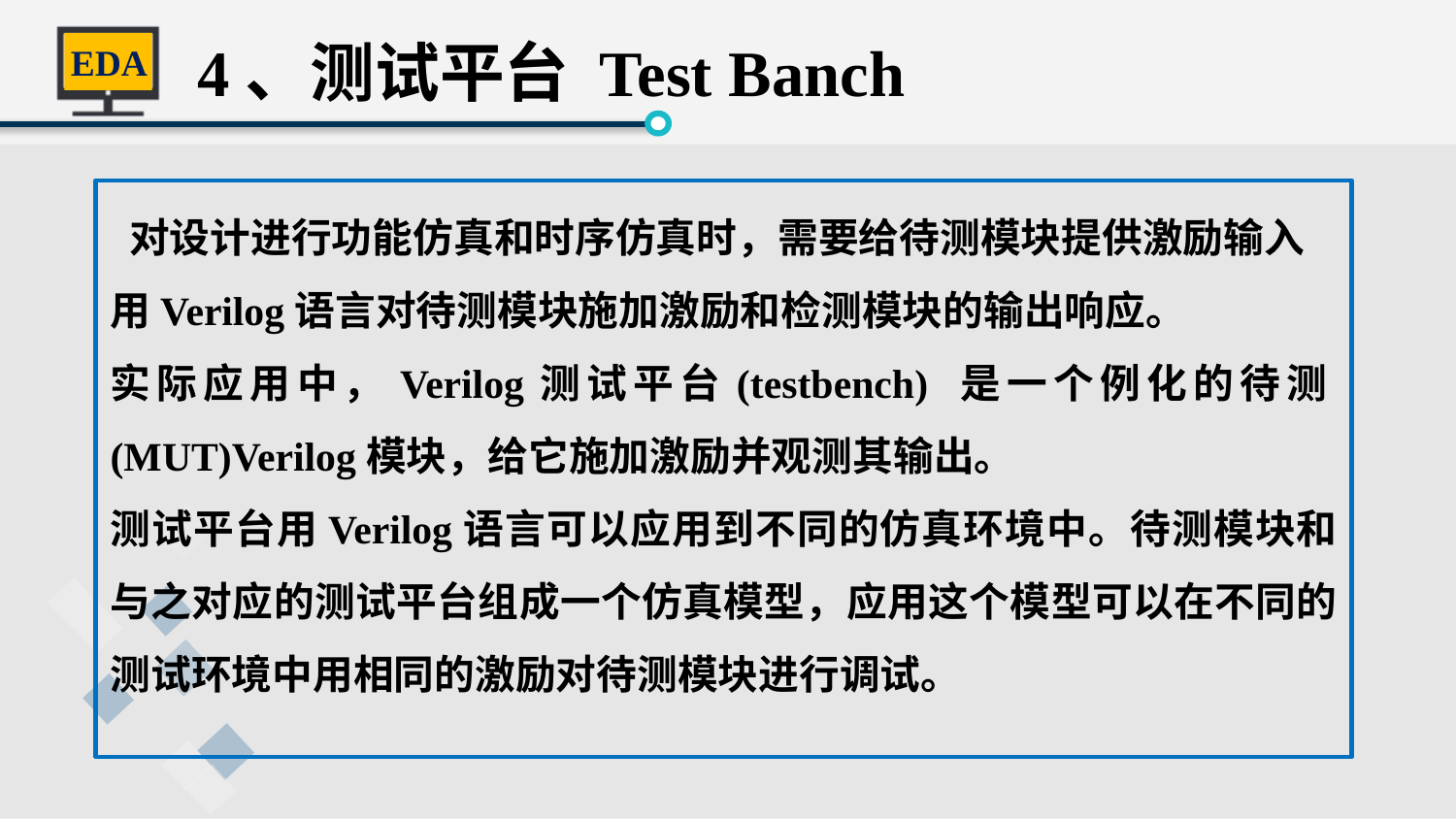

4、测试平台 Test Banch
 对设计进行功能仿真和时序仿真时，需要给待测模块提供激励输入
用Verilog语言对待测模块施加激励和检测模块的输出响应。
实际应用中，Verilog测试平台(testbench) 是一个例化的待测(MUT)Verilog模块，给它施加激励并观测其输出。
测试平台用Verilog语言可以应用到不同的仿真环境中。待测模块和与之对应的测试平台组成一个仿真模型，应用这个模型可以在不同的测试环境中用相同的激励对待测模块进行调试。